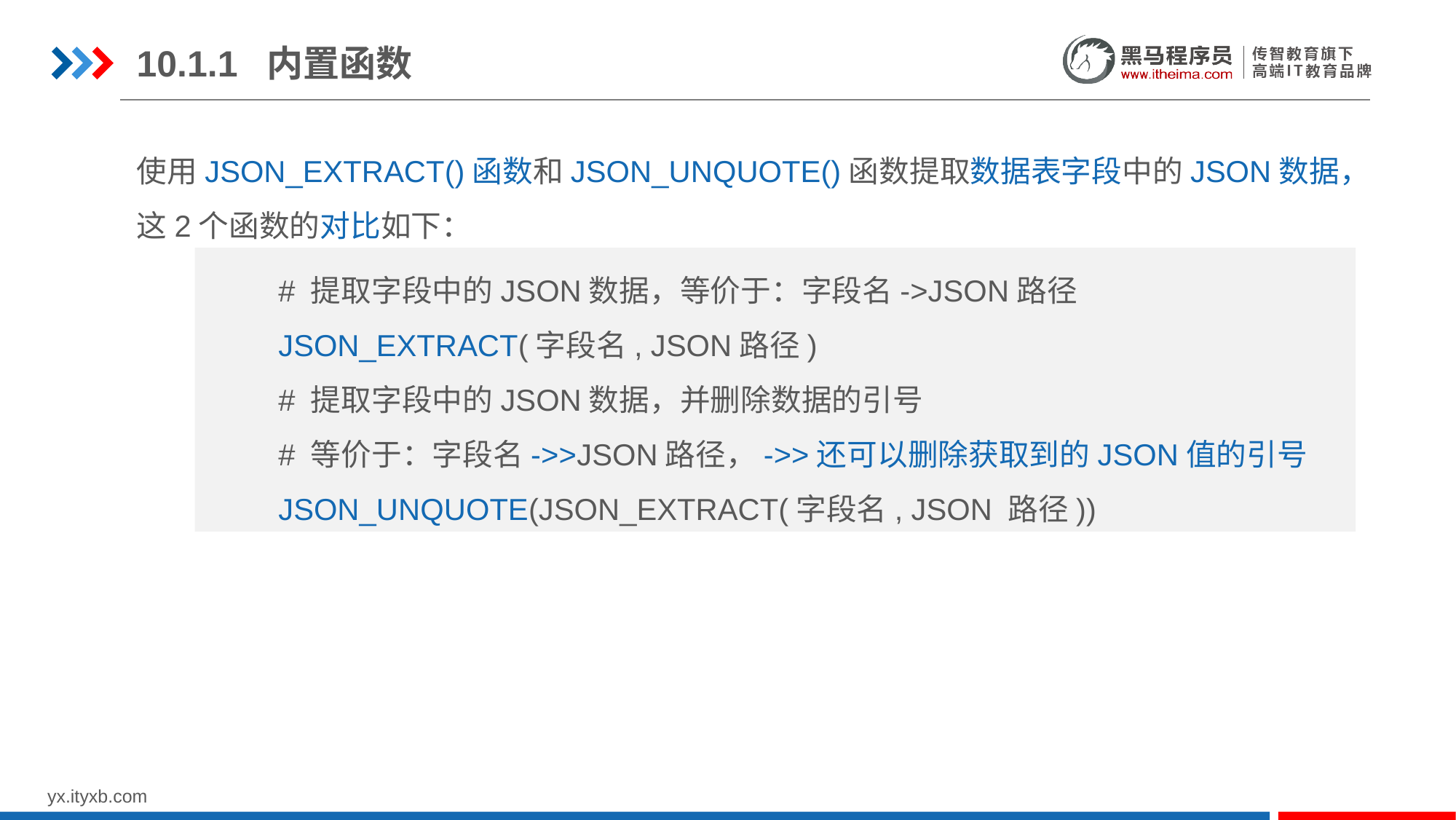

10.1.1  内置函数
使用JSON_EXTRACT()函数和JSON_UNQUOTE()函数提取数据表字段中的JSON数据，这2个函数的对比如下：
# 提取字段中的JSON数据，等价于：字段名->JSON路径
JSON_EXTRACT(字段名, JSON路径)
# 提取字段中的JSON数据，并删除数据的引号
# 等价于：字段名->>JSON路径，->>还可以删除获取到的JSON值的引号
JSON_UNQUOTE(JSON_EXTRACT(字段名, JSON 路径))